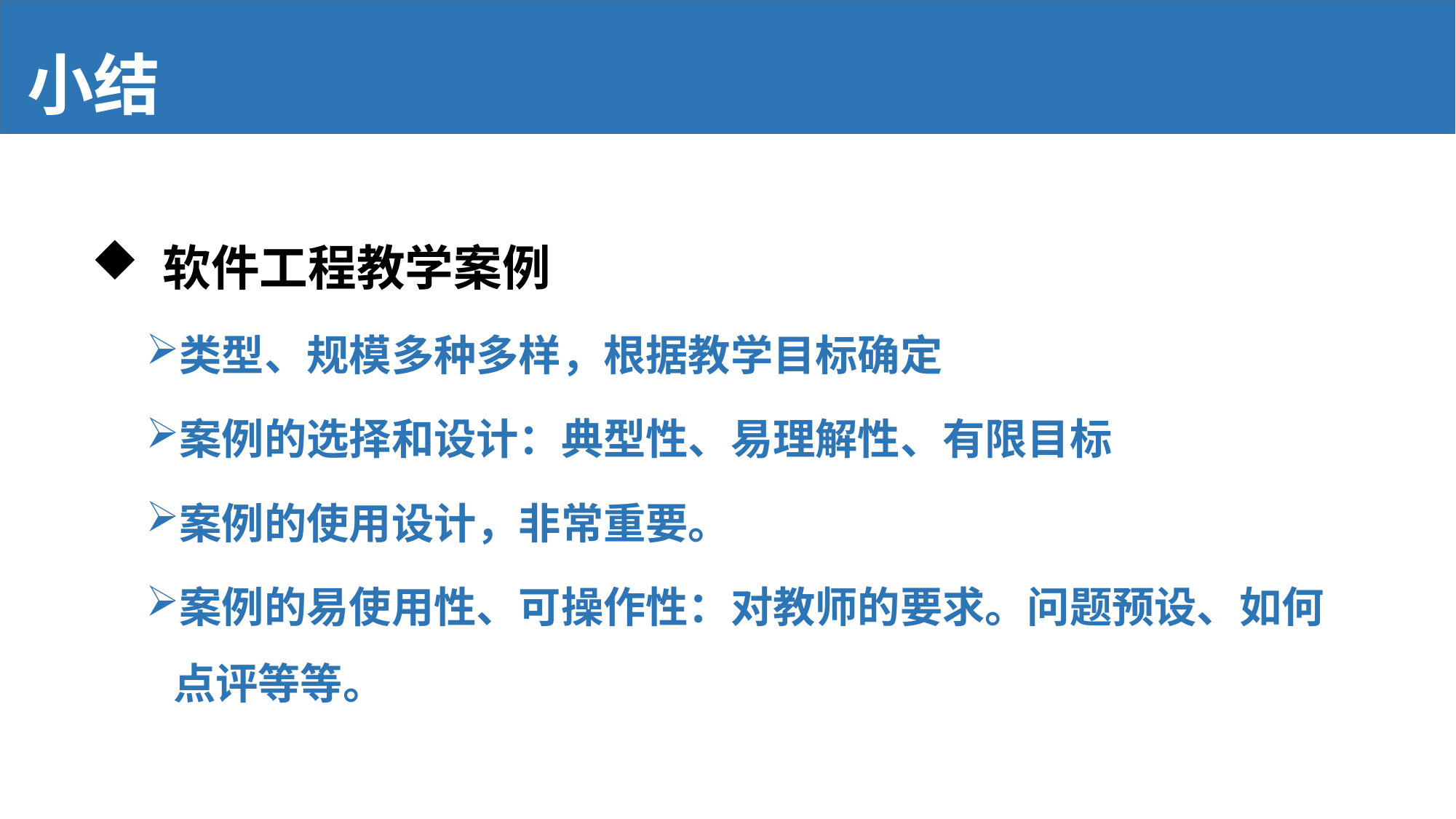

# 小结
 软件工程教学案例
类型、规模多种多样，根据教学目标确定
案例的选择和设计：典型性、易理解性、有限目标
案例的使用设计，非常重要。
案例的易使用性、可操作性：对教师的要求。问题预设、如何点评等等。